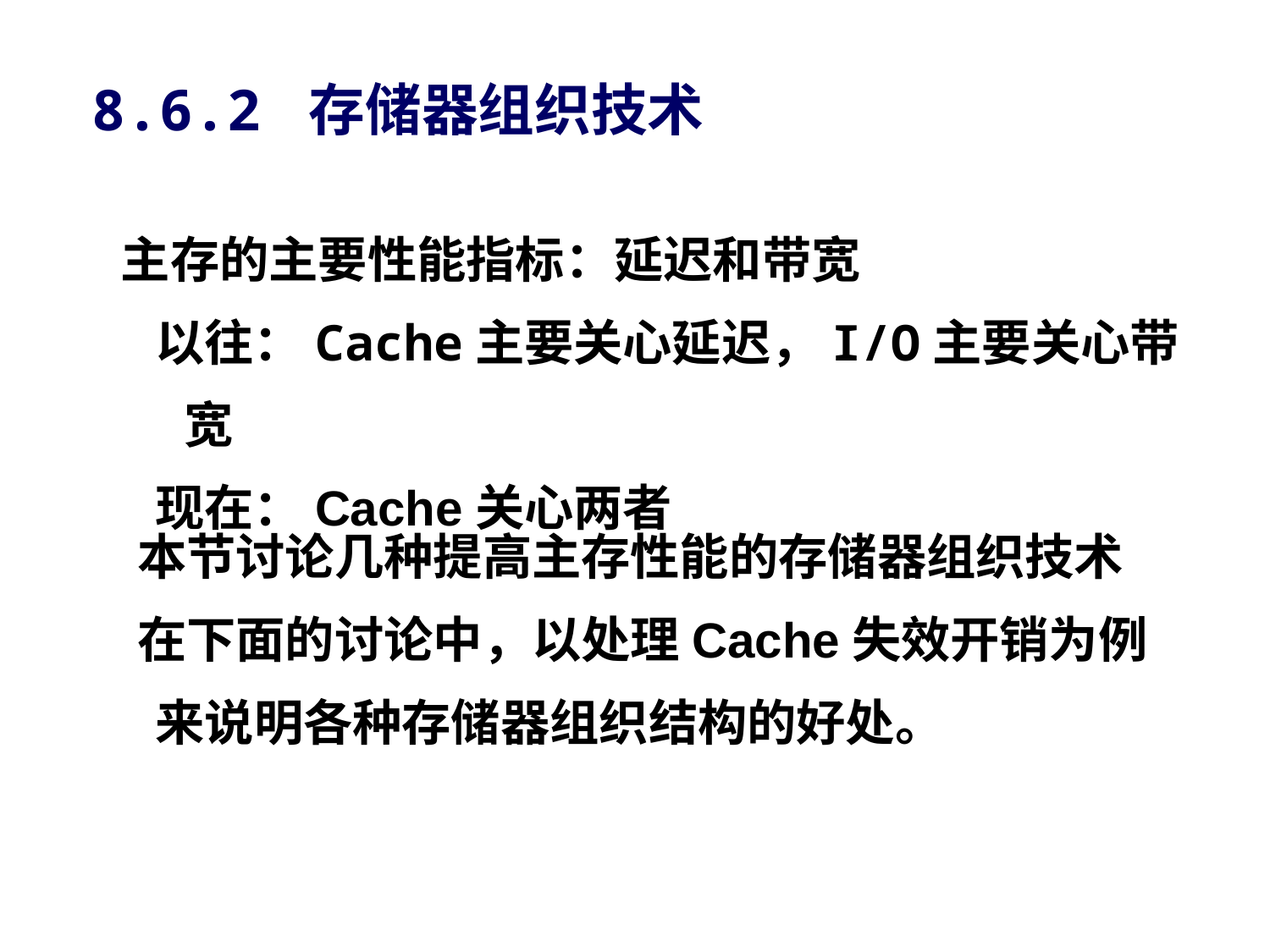

8.6.2 存储器组织技术
主存的主要性能指标：延迟和带宽
  以往：Cache主要关心延迟，I/O主要关心带宽
  现在：Cache关心两者
   本节讨论几种提高主存性能的存储器组织技术
   在下面的讨论中，以处理Cache失效开销为例来说明各种存储器组织结构的好处。